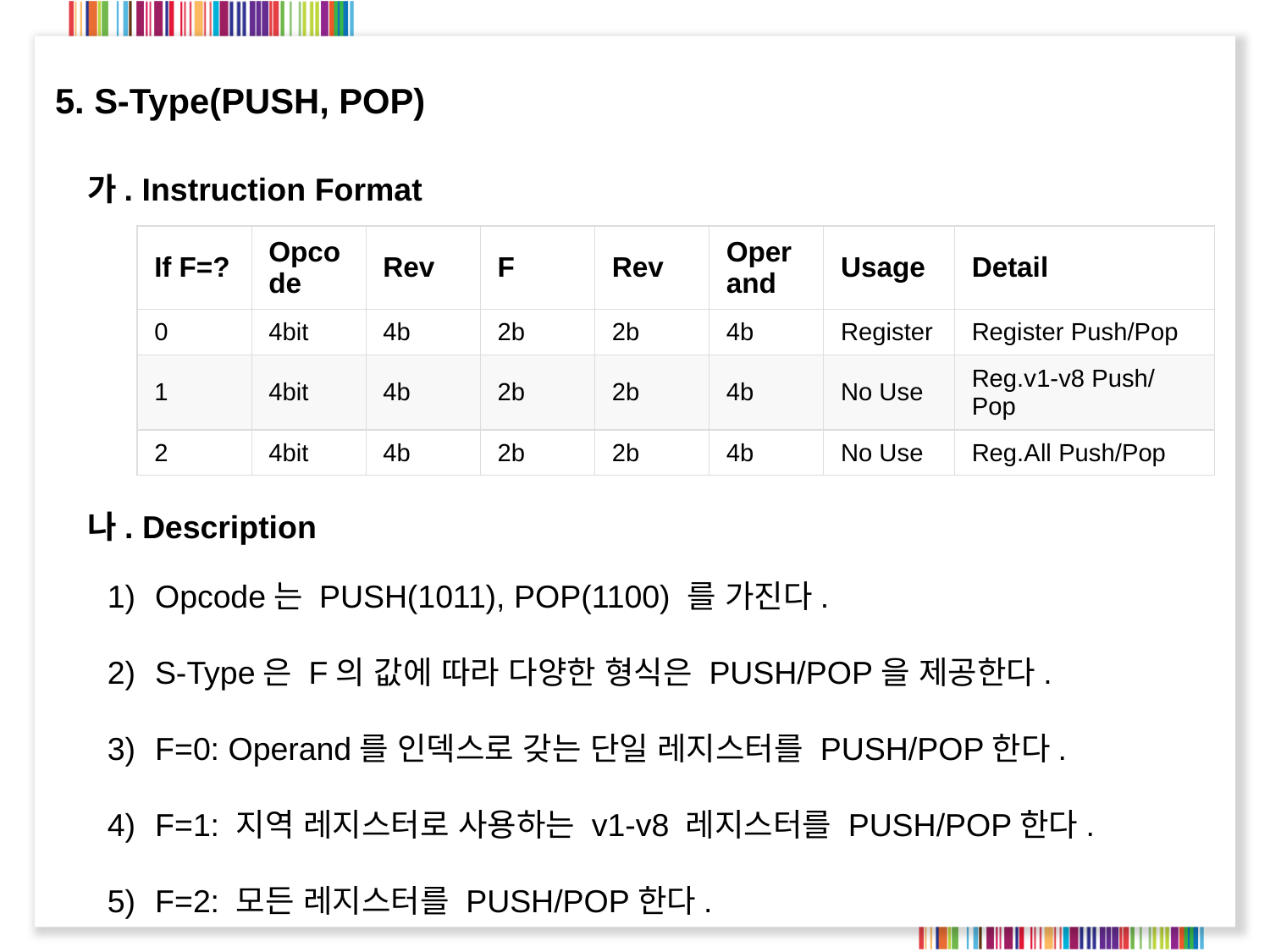

5. S-Type(PUSH, POP)
가. Instruction Format
| If F=? | Opcode | Rev | F | Rev | Operand | Usage | Detail |
| --- | --- | --- | --- | --- | --- | --- | --- |
| 0 | 4bit | 4b | 2b | 2b | 4b | Register | Register Push/Pop |
| 1 | 4bit | 4b | 2b | 2b | 4b | No Use | Reg.v1-v8 Push/Pop |
| 2 | 4bit | 4b | 2b | 2b | 4b | No Use | Reg.All Push/Pop |
나. Description
Opcode는 PUSH(1011), POP(1100) 를 가진다.
S-Type은 F의 값에 따라 다양한 형식은 PUSH/POP을 제공한다.
F=0: Operand를 인덱스로 갖는 단일 레지스터를 PUSH/POP한다.
F=1: 지역 레지스터로 사용하는 v1-v8 레지스터를 PUSH/POP한다.
F=2: 모든 레지스터를 PUSH/POP한다.